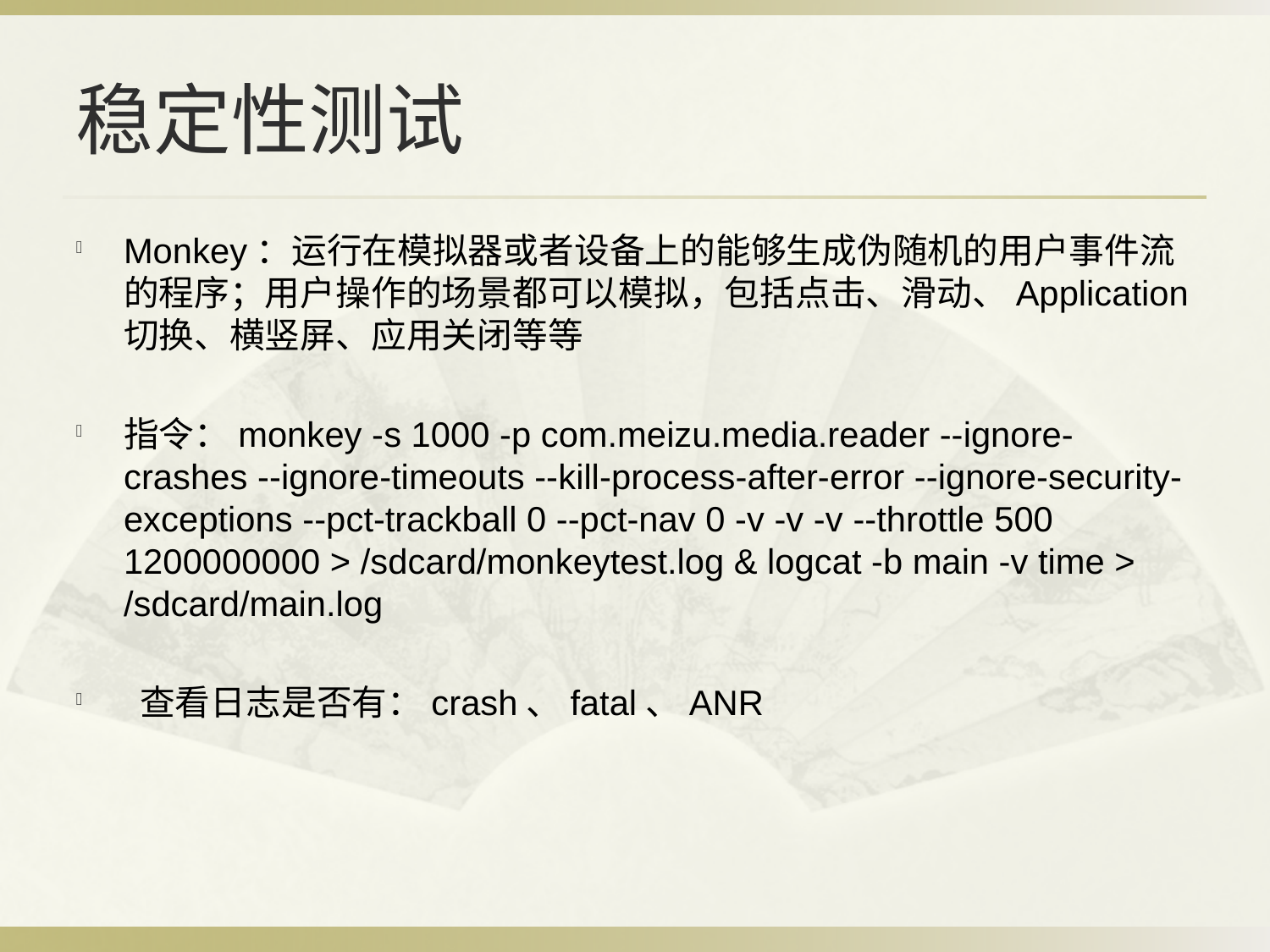

# 稳定性测试
Monkey：运行在模拟器或者设备上的能够生成伪随机的用户事件流的程序；用户操作的场景都可以模拟，包括点击、滑动、Application切换、横竖屏、应用关闭等等

指令：monkey -s 1000 -p com.meizu.media.reader --ignore-crashes --ignore-timeouts --kill-process-after-error --ignore-security-exceptions --pct-trackball 0 --pct-nav 0 -v -v -v --throttle 500 1200000000 > /sdcard/monkeytest.log & logcat -b main -v time > /sdcard/main.log

 查看日志是否有：crash、fatal、ANR